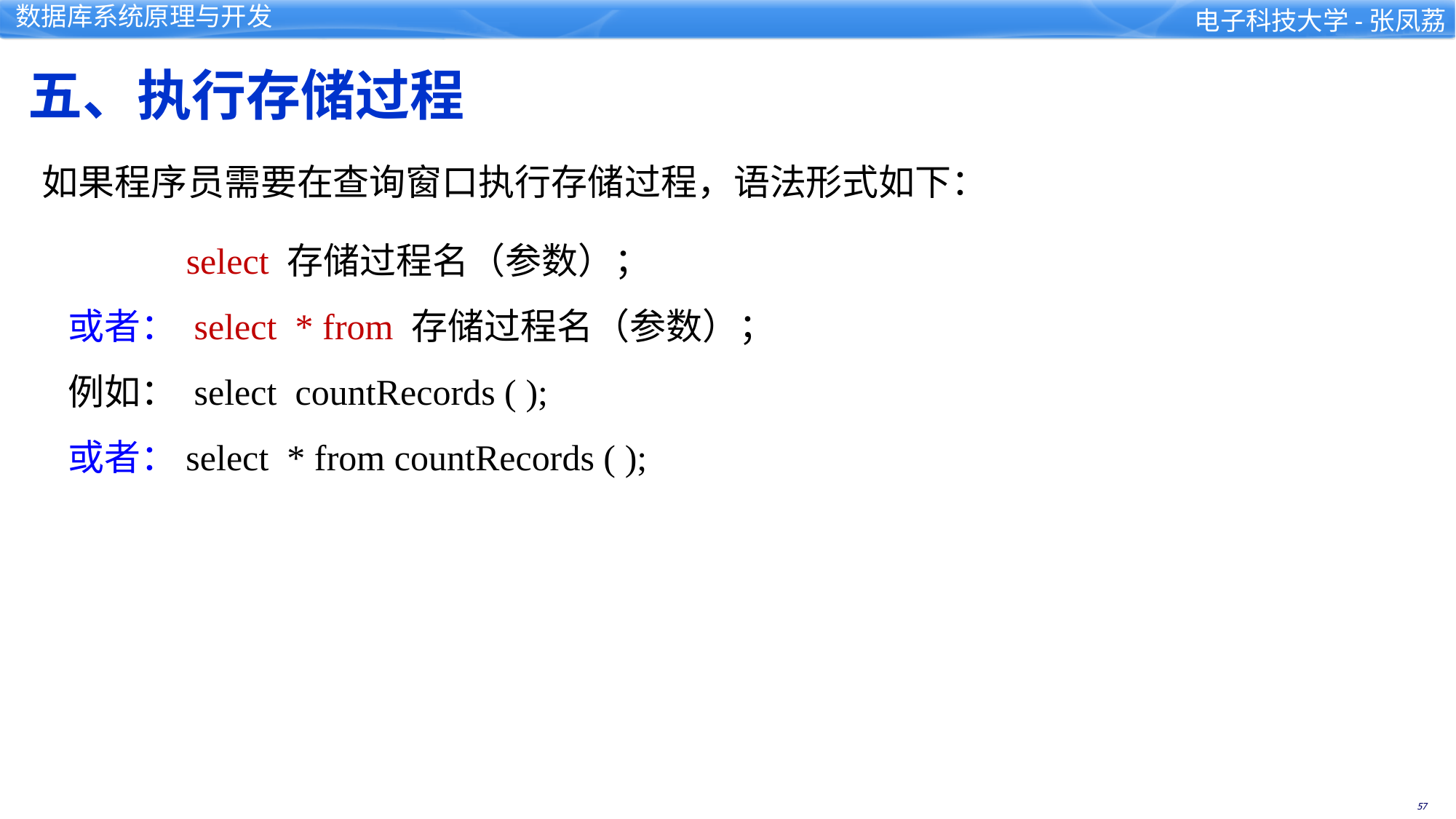

五、执行存储过程
如果程序员需要在查询窗口执行存储过程，语法形式如下：
             select 存储过程名（参数）；
或者： select  * from 存储过程名（参数）；
例如： select  countRecords ( );
或者：select  * from countRecords ( );